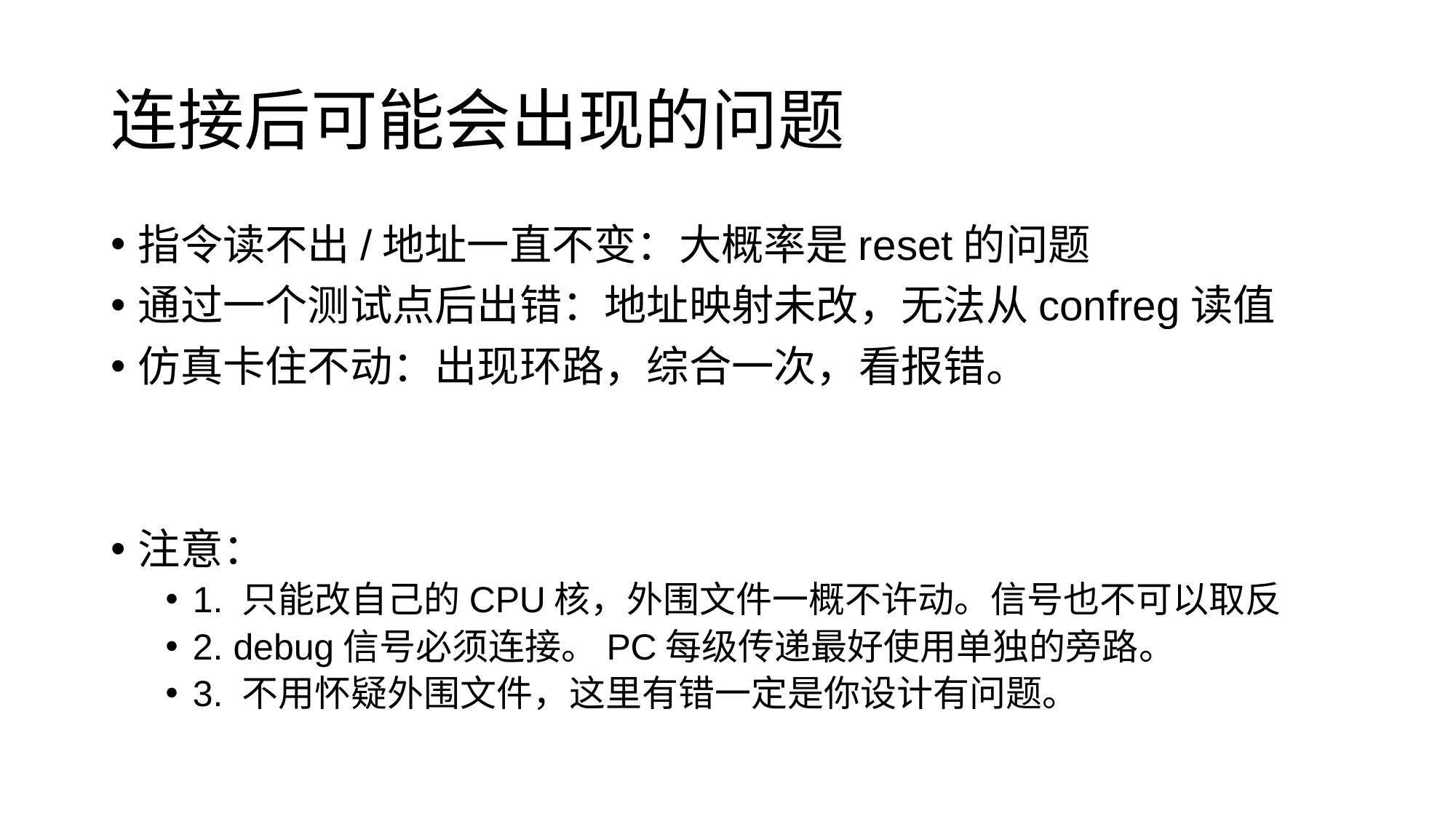

# 连接后可能会出现的问题
指令读不出/地址一直不变：大概率是reset的问题
通过一个测试点后出错：地址映射未改，无法从confreg读值
仿真卡住不动：出现环路，综合一次，看报错。

注意：
1. 只能改自己的CPU核，外围文件一概不许动。信号也不可以取反
2. debug信号必须连接。PC每级传递最好使用单独的旁路。
3. 不用怀疑外围文件，这里有错一定是你设计有问题。